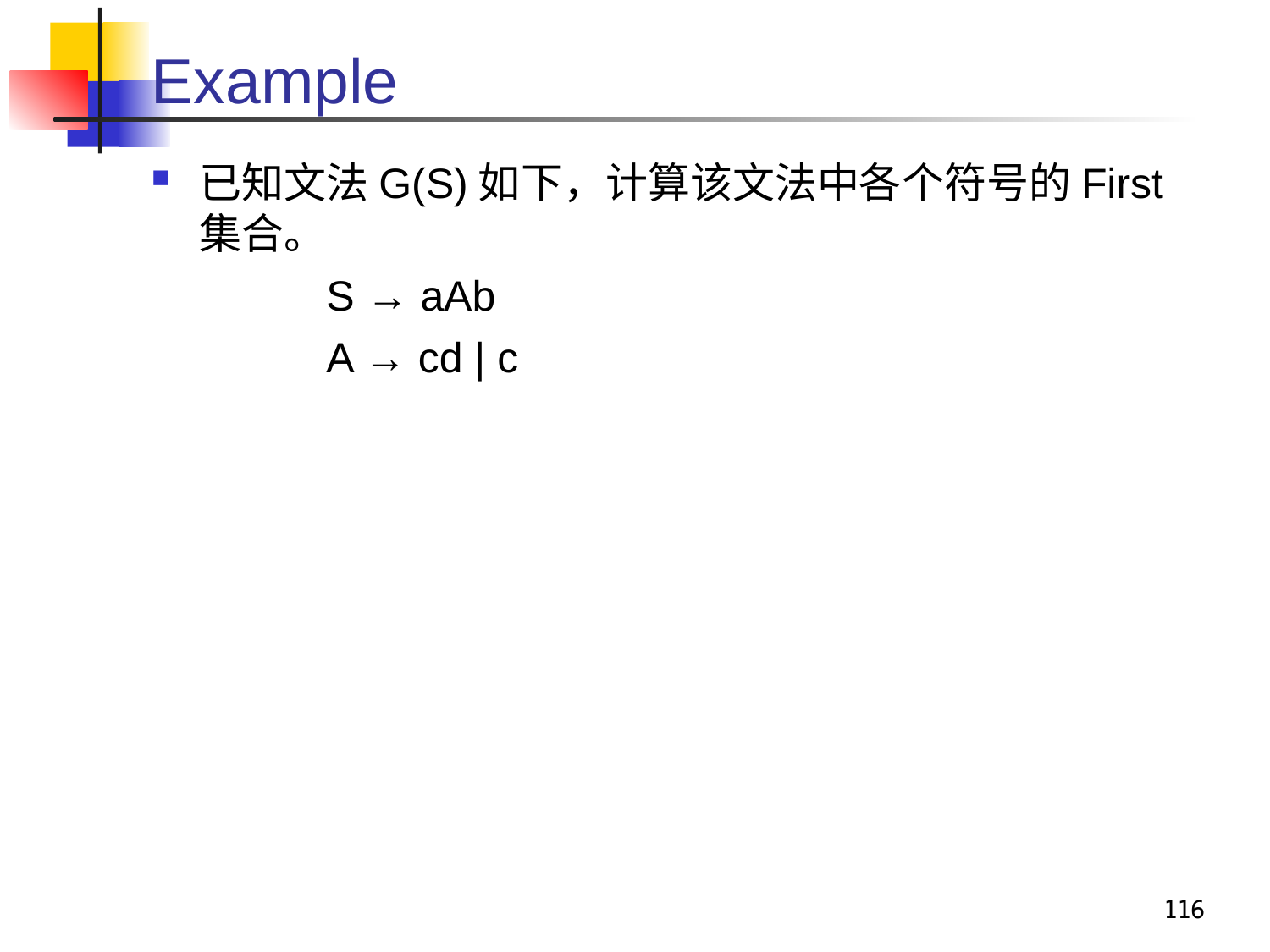

# Example
已知文法G(S)如下，计算该文法中各个符号的First集合。
		S → aAb
		A → cd | c

116